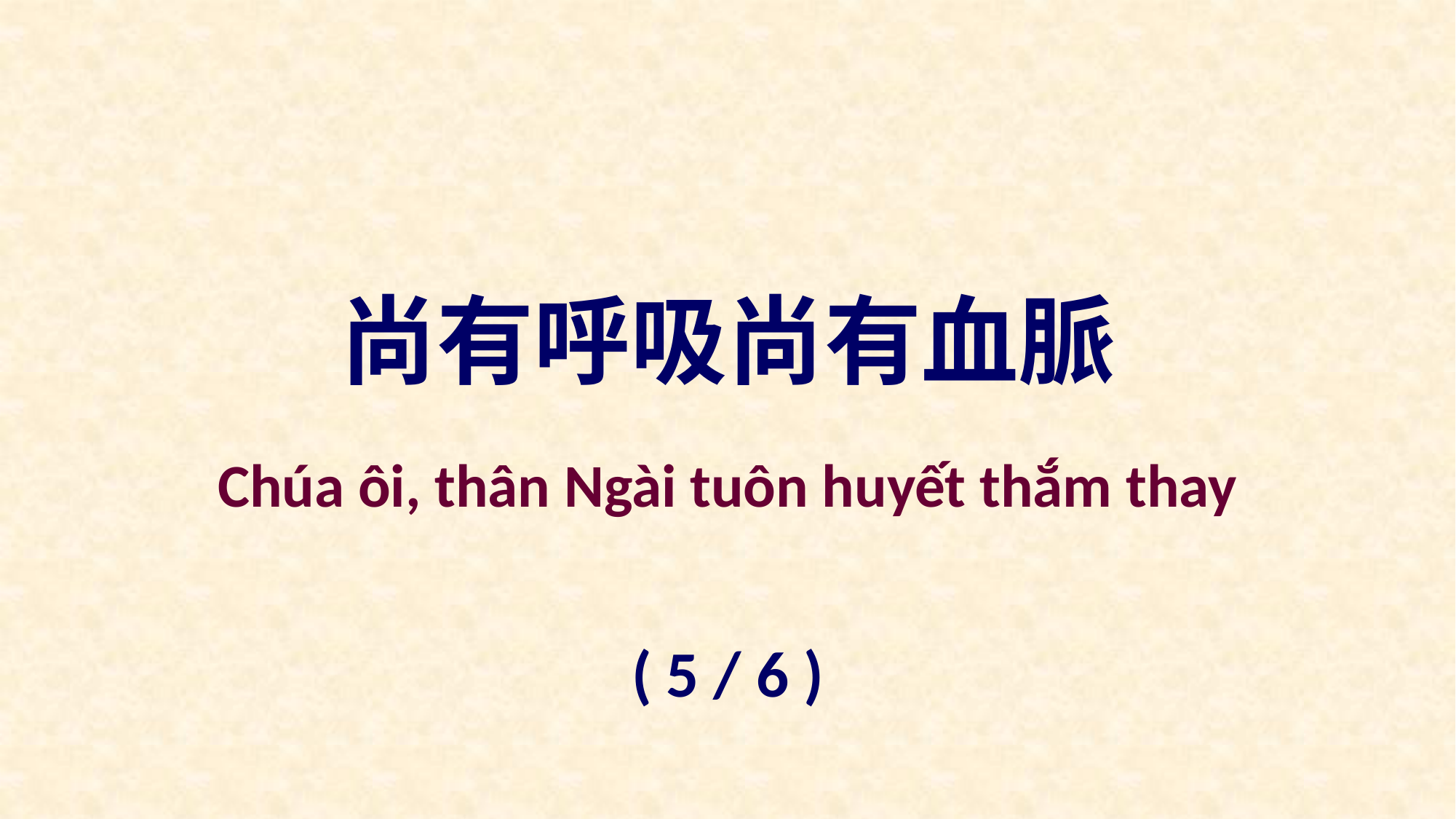

尚有呼吸尚有血脈
Chúa ôi, thân Ngài tuôn huyết thắm thay
( 5 / 6 )